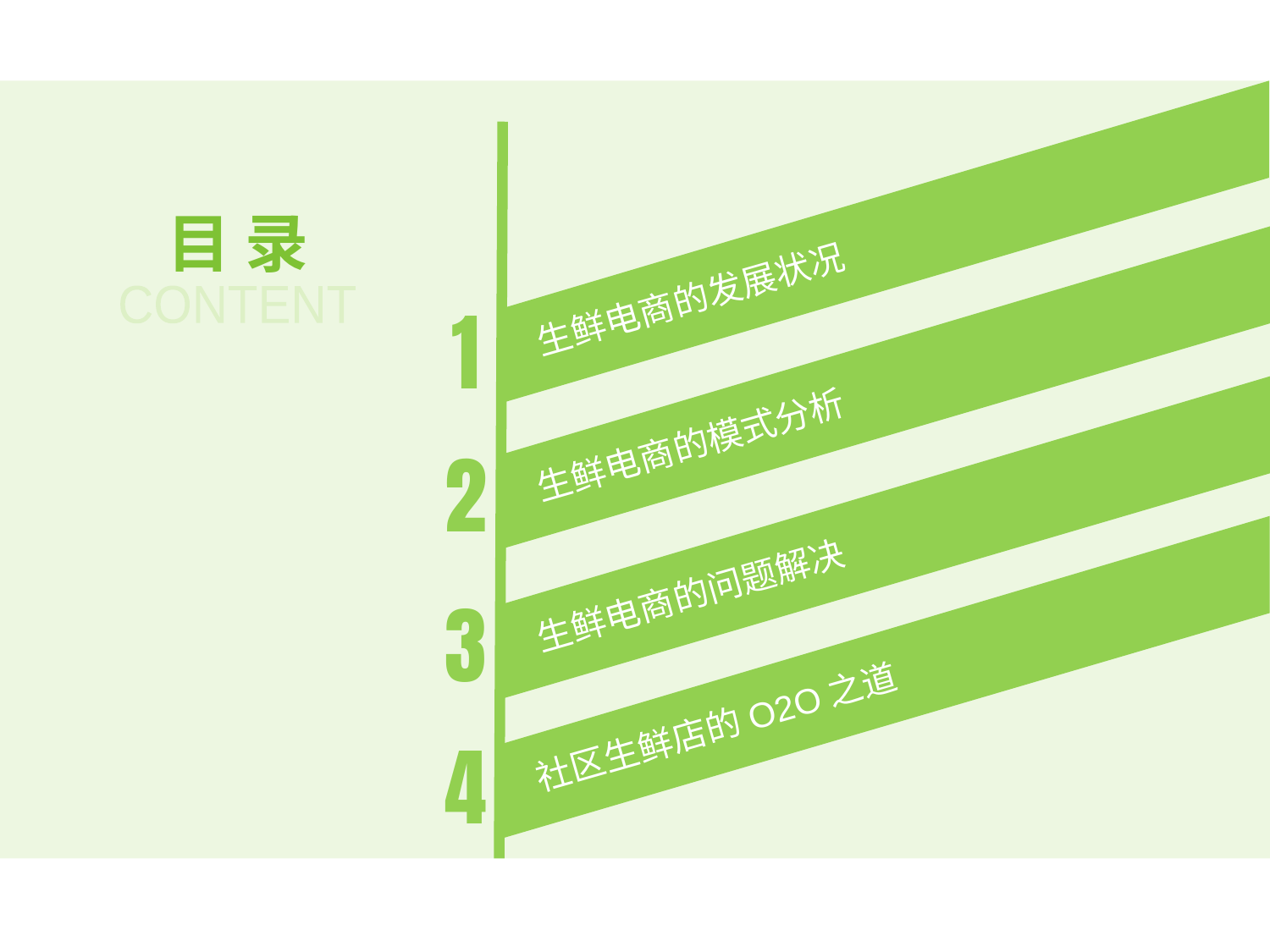

生鲜电商的发展状况
目 录
CONTENT
1
生鲜电商的模式分析
2
生鲜电商的问题解决
3
社区生鲜店的O2O之道
4